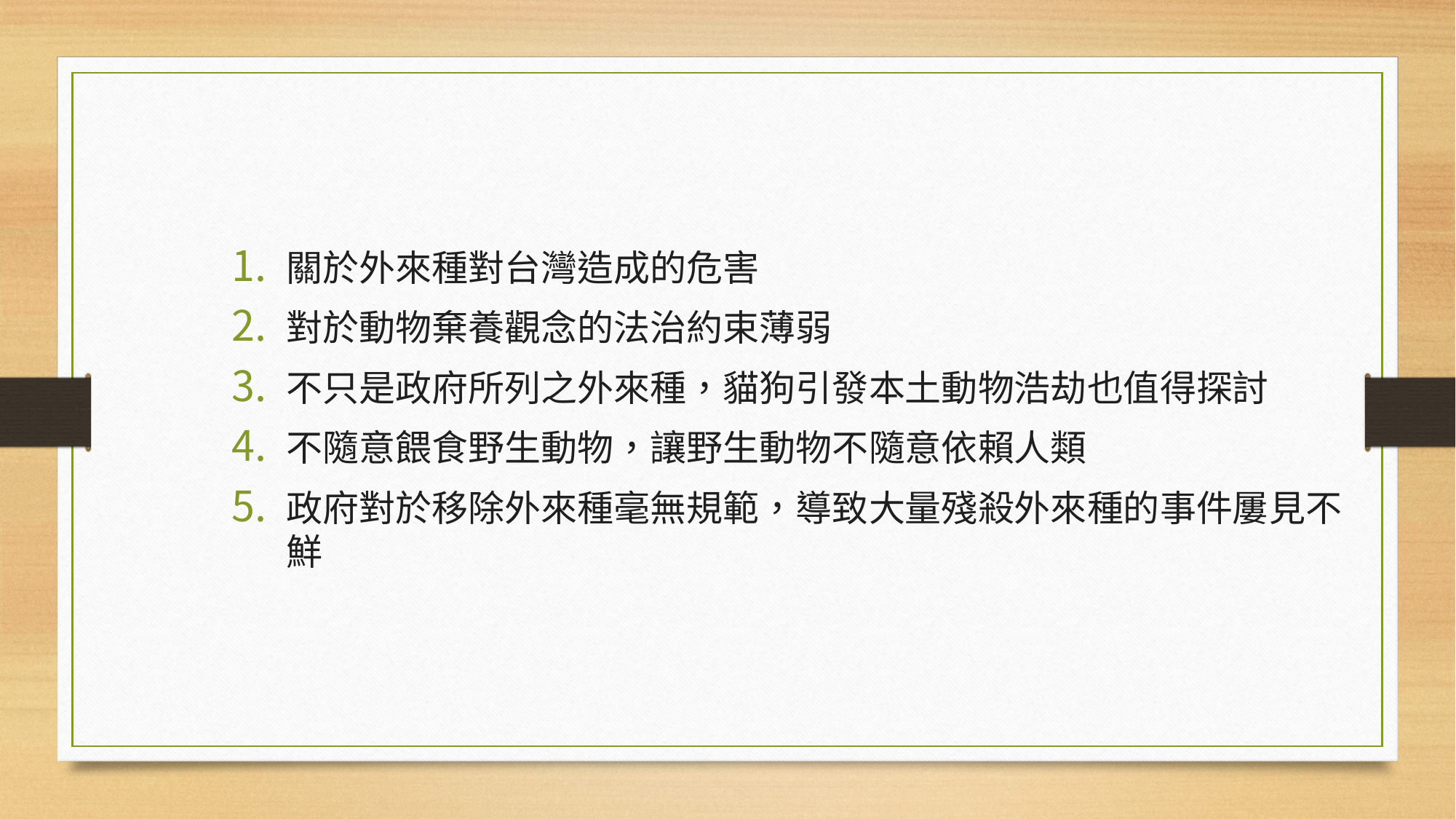

關於外來種對台灣造成的危害
對於動物棄養觀念的法治約束薄弱
不只是政府所列之外來種，貓狗引發本土動物浩劫也值得探討
不隨意餵食野生動物，讓野生動物不隨意依賴人類
政府對於移除外來種毫無規範，導致大量殘殺外來種的事件屢見不鮮